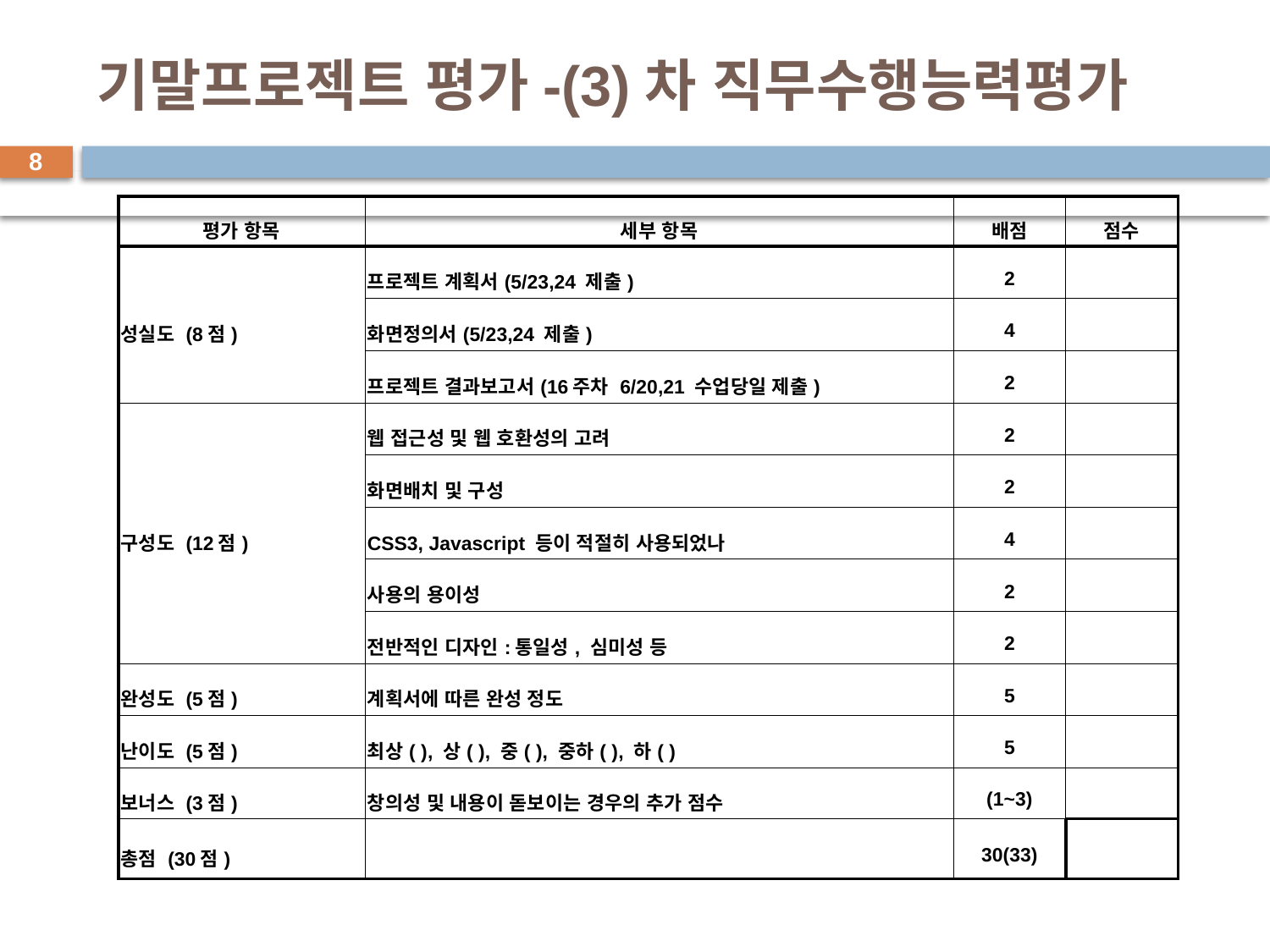

# 기말프로젝트 평가-(3)차 직무수행능력평가
8

| 평가 항목 | 세부 항목 | 배점 | 점수 |
| --- | --- | --- | --- |
| 성실도 (8점) | 프로젝트 계획서(5/23,24 제출) | 2 |  |
|  | 화면정의서(5/23,24 제출) | 4 |  |
|  | 프로젝트 결과보고서(16주차 6/20,21 수업당일 제출) | 2 |  |
| 구성도 (12점) | 웹 접근성 및 웹 호환성의 고려 | 2 |  |
|  | 화면배치 및 구성 | 2 |  |
|  | CSS3, Javascript 등이 적절히 사용되었나 | 4 |  |
|  | 사용의 용이성 | 2 |  |
|  | 전반적인 디자인:통일성, 심미성 등 | 2 |  |
| 완성도 (5점) | 계획서에 따른 완성 정도 | 5 |  |
| 난이도 (5점) | 최상( ), 상( ), 중( ), 중하( ), 하( ) | 5 |  |
| 보너스 (3점) | 창의성 및 내용이 돋보이는 경우의 추가 점수 | (1~3) |  |
| 총점 (30점) |  | 30(33) |  |